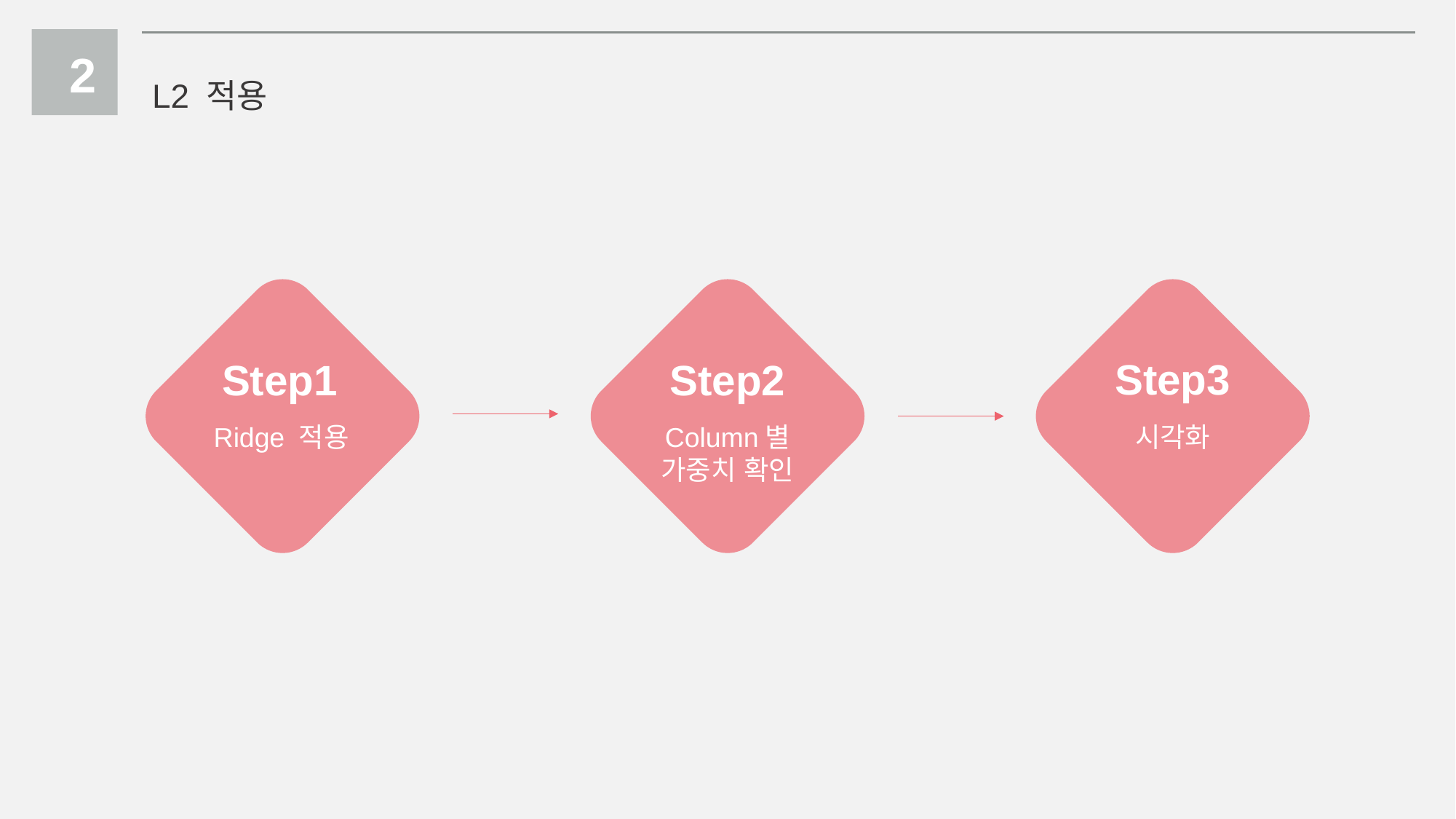

2
L2 적용

Step3
Step1
Step2
Ridge 적용
Column별
가중치 확인
시각화